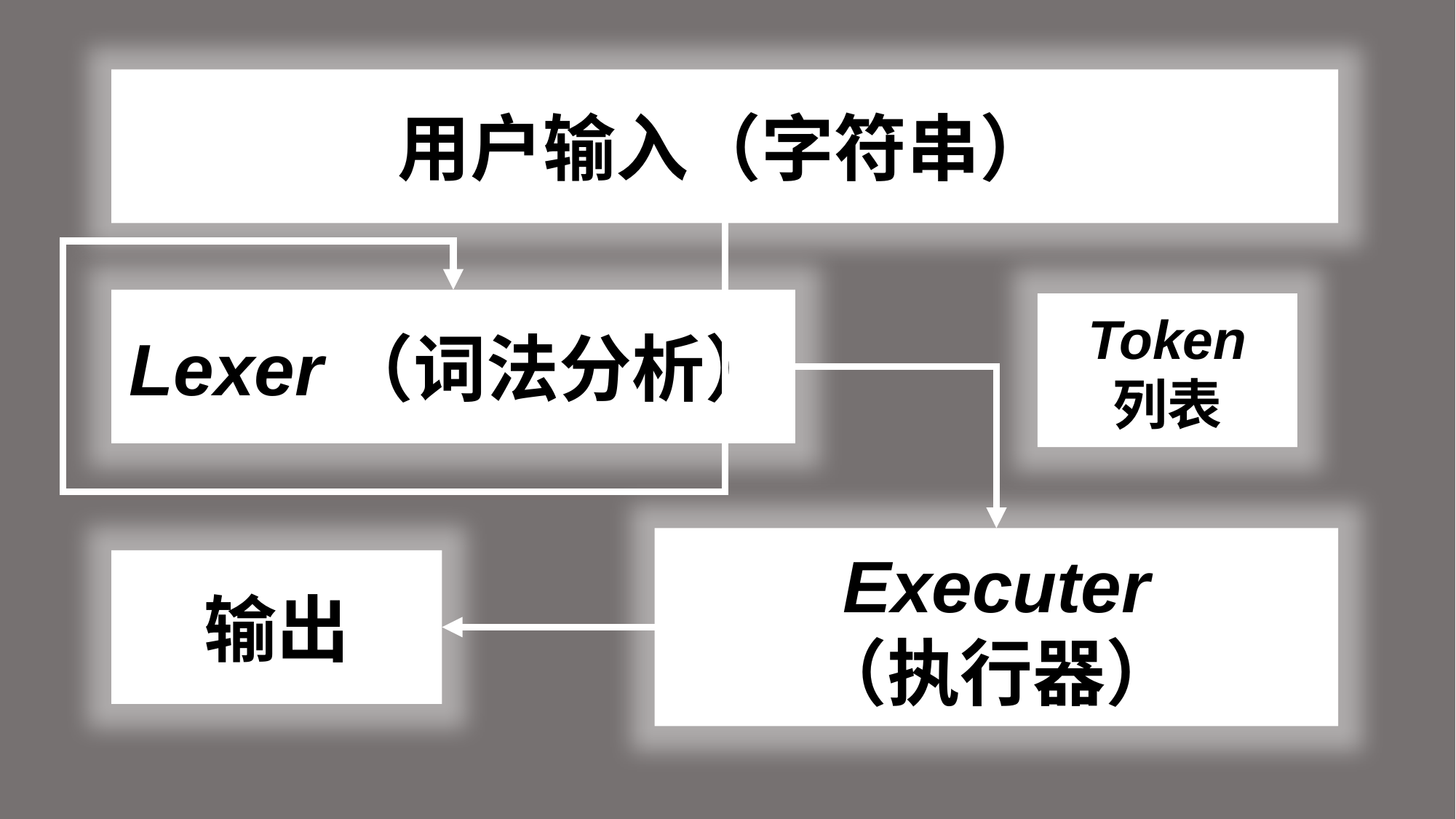

用户输入（字符串）
Lexer（词法分析）
Token
列表
Executer
（执行器）
输出